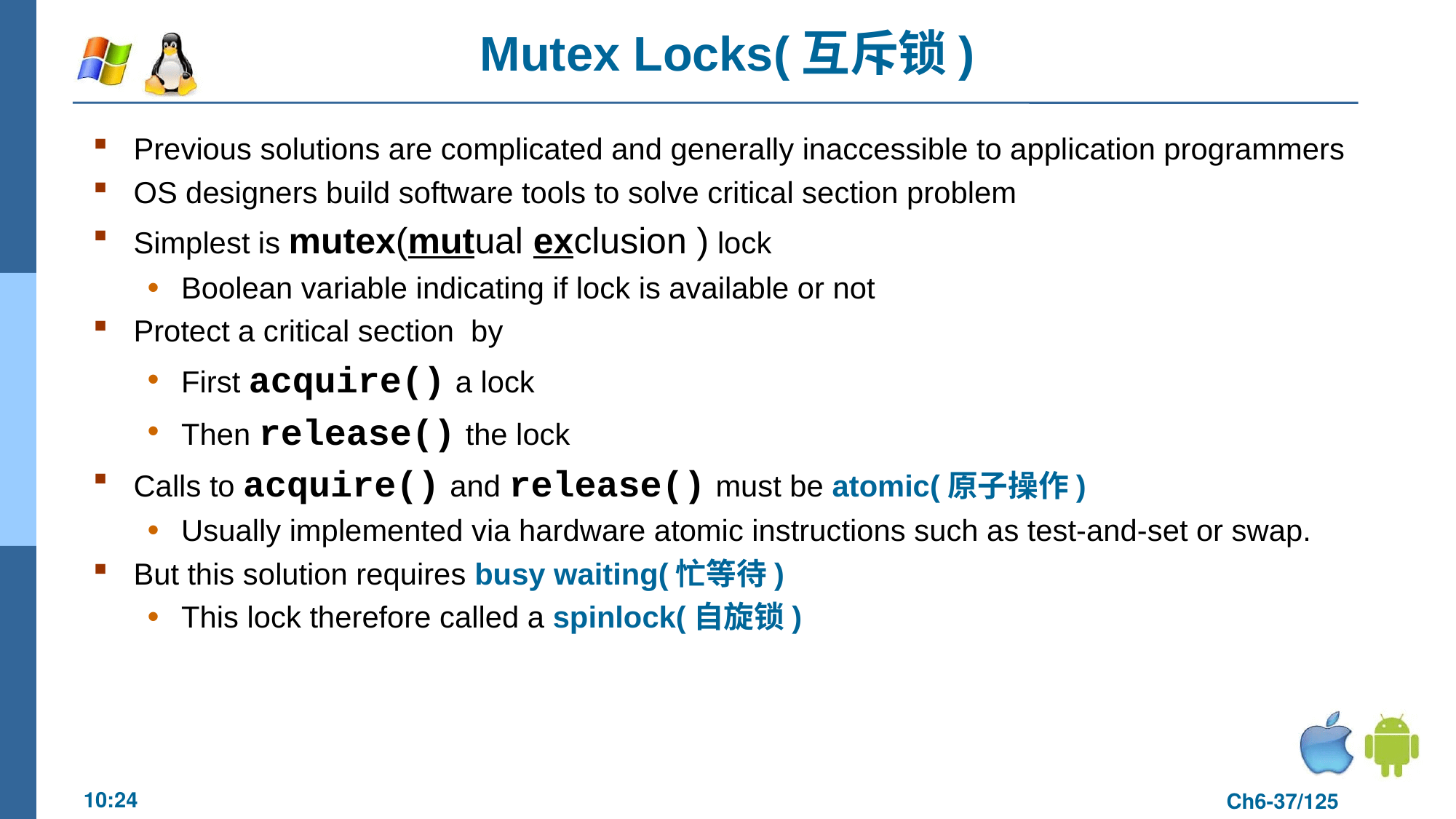

# Mutex Locks(互斥锁)
Previous solutions are complicated and generally inaccessible to application programmers
OS designers build software tools to solve critical section problem
Simplest is mutex(mutual exclusion ) lock
Boolean variable indicating if lock is available or not
Protect a critical section  by
First acquire() a lock
Then release() the lock
Calls to acquire() and release() must be atomic(原子操作)
Usually implemented via hardware atomic instructions such as test-and-set or swap.
But this solution requires busy waiting(忙等待)
This lock therefore called a spinlock(自旋锁)